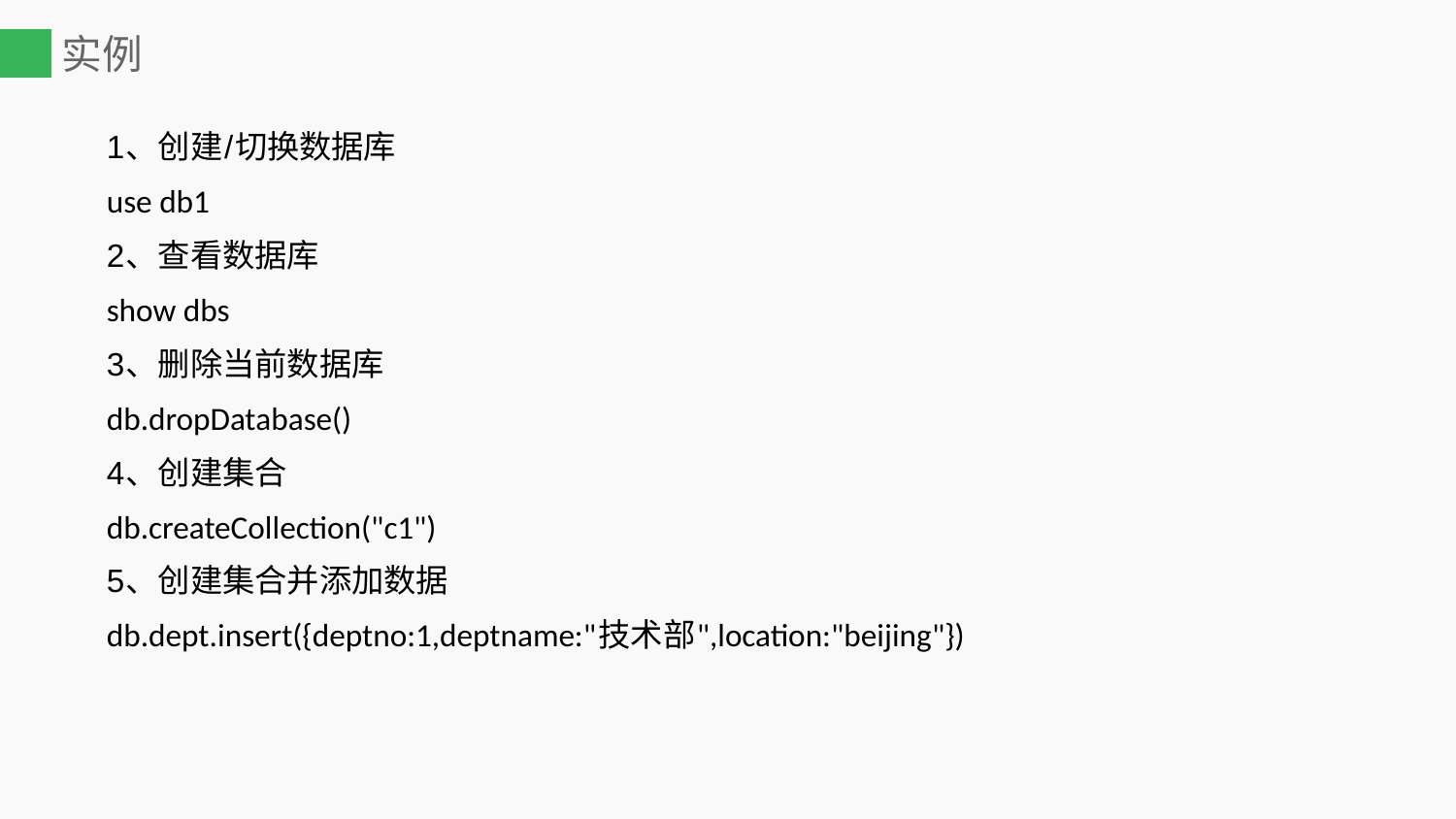

# 实例
1、创建/切换数据库
use db1
2、查看数据库
show dbs
3、删除当前数据库
db.dropDatabase()
4、创建集合
db.createCollection("c1")
5、创建集合并添加数据
db.dept.insert({deptno:1,deptname:"技术部",location:"beijing"})